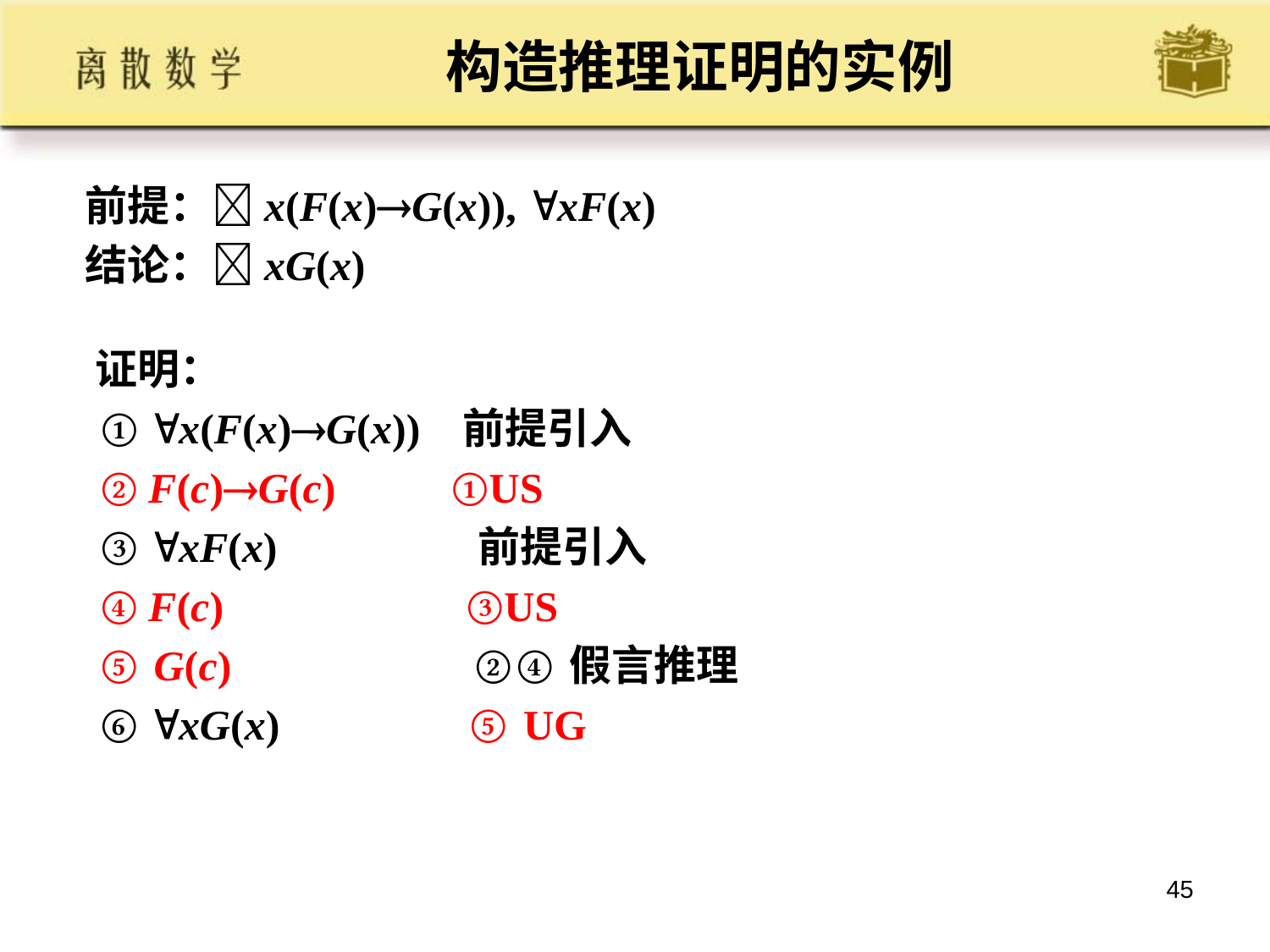

# 构造推理证明的实例
前提：∀x(F(x)→G(x)), ∀xF(x)
结论：∀xG(x)
     证明：
      ① ∀x(F(x)→G(x))   前提引入
      ② F(c)→G(c)           ①US
      ③ ∀xF(x)                  前提引入
      ④ F(c)                       ③US
      ⑤ G(c)                       ②④假言推理
      ⑥ ∀xG(x)                  ⑤ UG
45